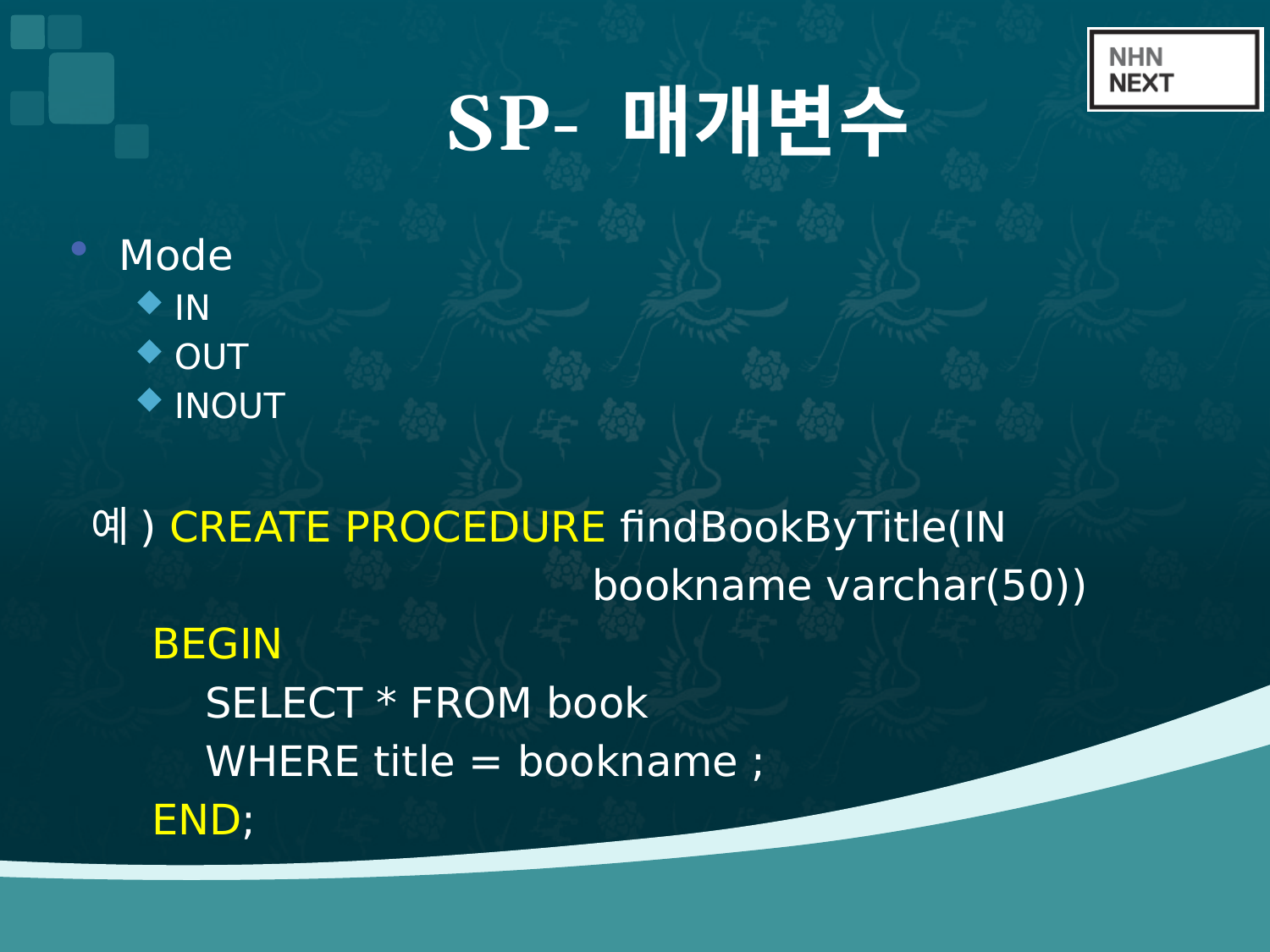

# SP- 매개변수
Mode
IN
OUT
INOUT

 예) CREATE PROCEDURE findBookByTitle(IN
                                       bookname varchar(50))
      BEGIN
          SELECT * FROM book
          WHERE title = bookname ;
      END;